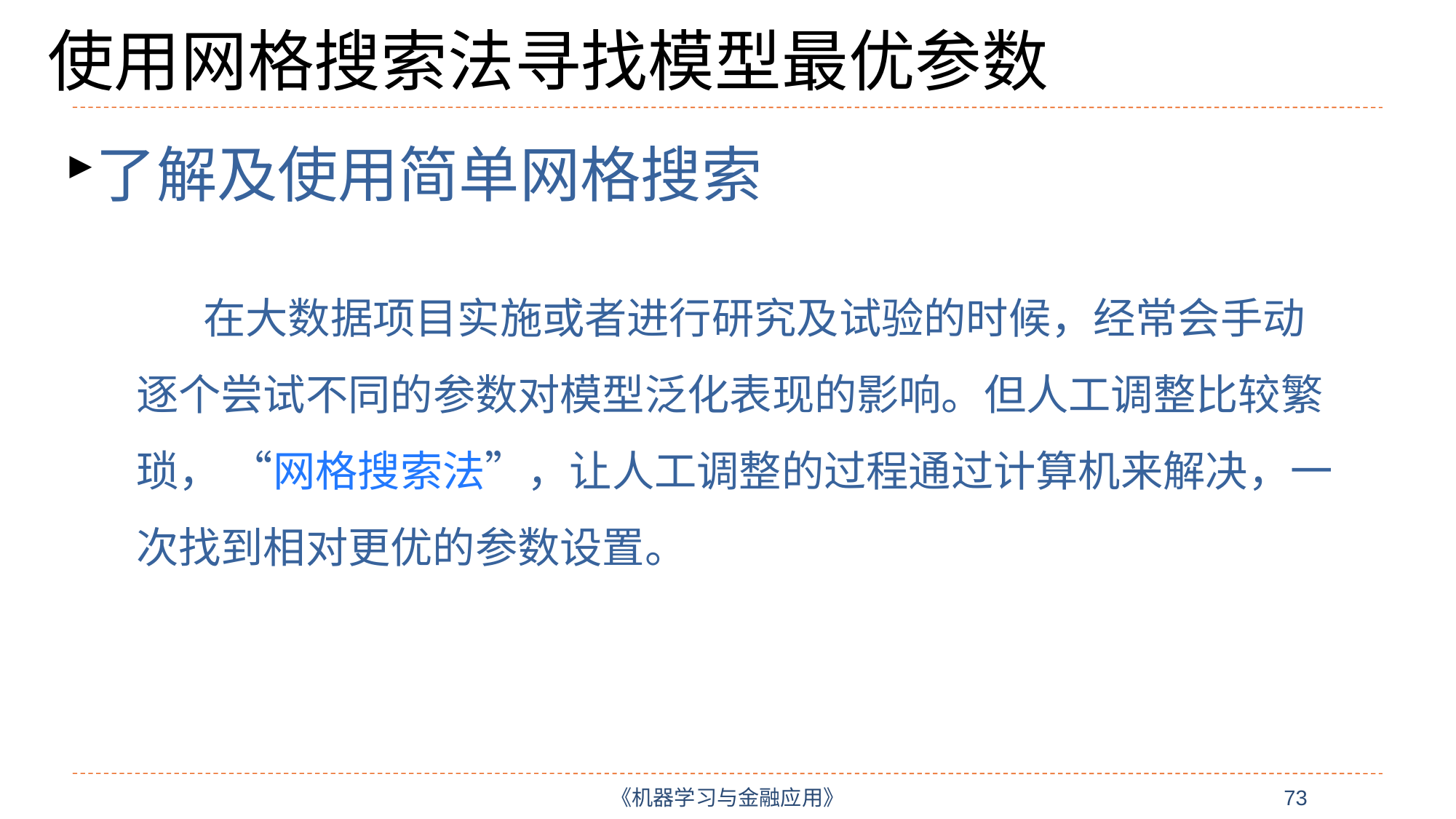

使用网格搜索法寻找模型最优参数
了解及使用简单网格搜索

      在大数据项目实施或者进行研究及试验的时候，经常会手动逐个尝试不同的参数对模型泛化表现的影响。但人工调整比较繁琐， “网格搜索法”，让人工调整的过程通过计算机来解决，一次找到相对更优的参数设置。